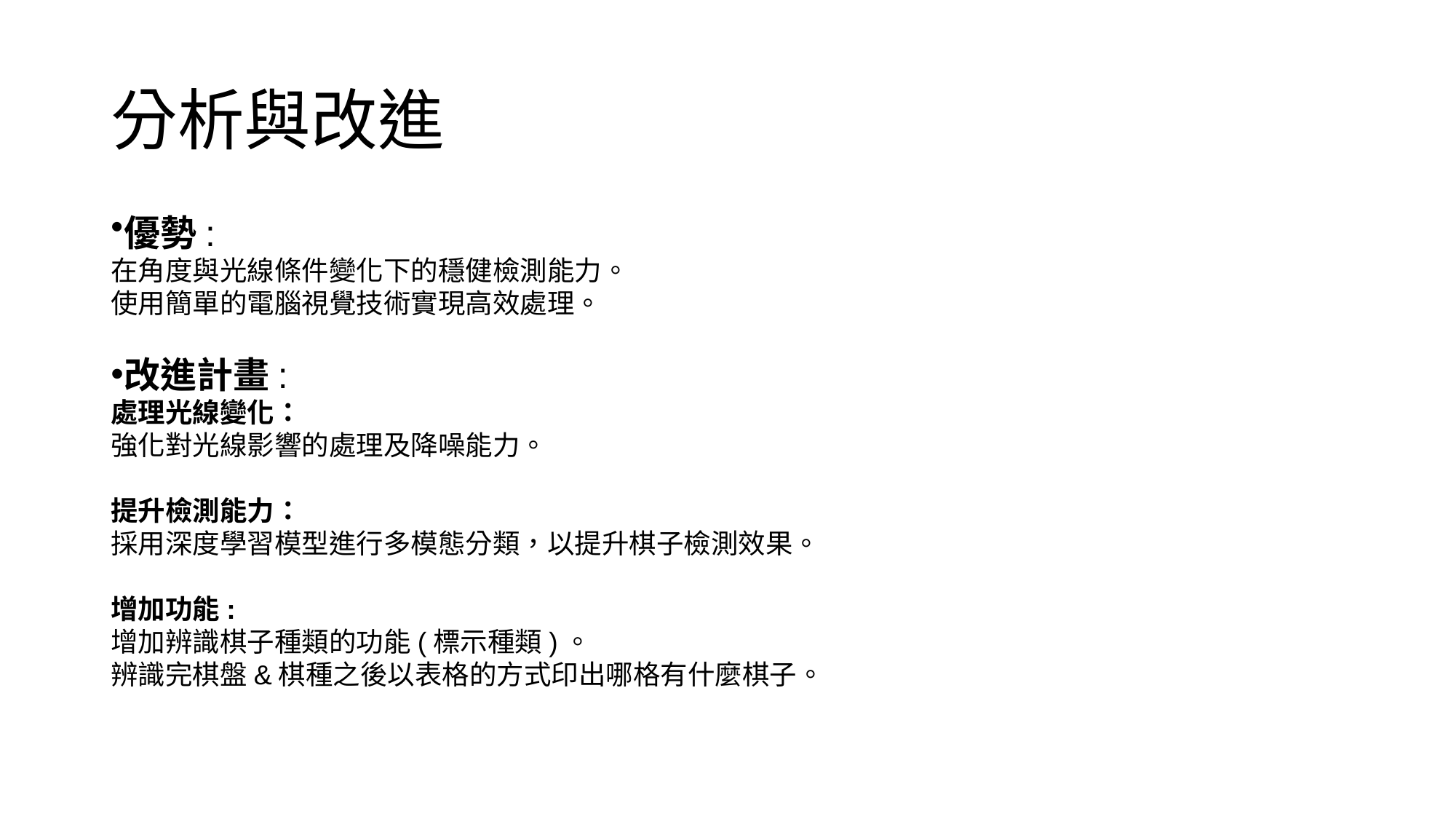

# 分析與改進
優勢:
在角度與光線條件變化下的穩健檢測能力。
使用簡單的電腦視覺技術實現高效處理。

改進計畫:
處理光線變化：
強化對光線影響的處理及降噪能力。

提升檢測能力：
採用深度學習模型進行多模態分類，以提升棋子檢測效果。
增加功能:
增加辨識棋子種類的功能(標示種類)。
辨識完棋盤&棋種之後以表格的方式印出哪格有什麼棋子。